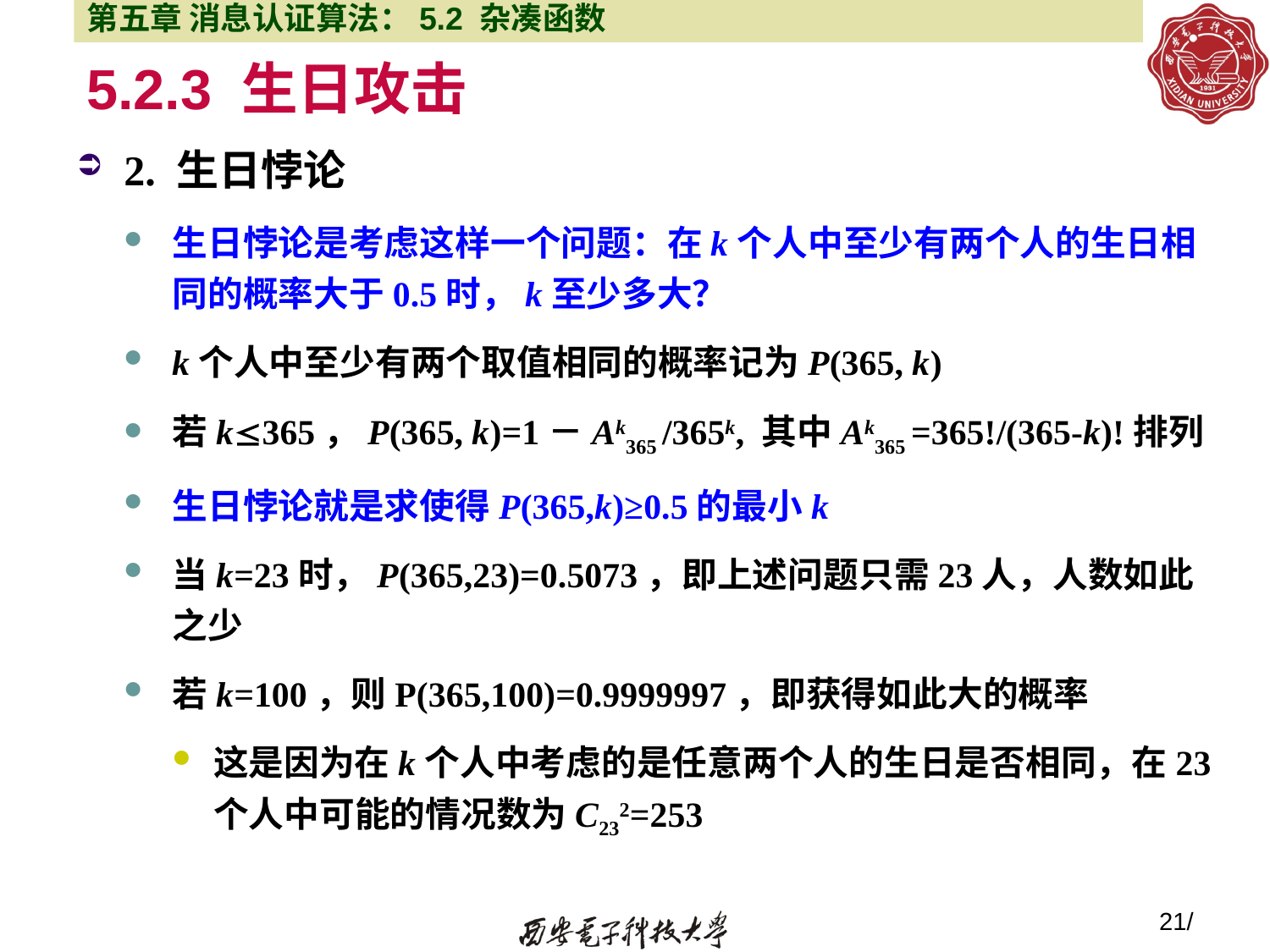

第五章 消息认证算法：5.2 杂凑函数
# 5.2.3 生日攻击
2. 生日悖论
生日悖论是考虑这样一个问题：在k个人中至少有两个人的生日相同的概率大于0.5时，k至少多大？
k个人中至少有两个取值相同的概率记为P(365, k)
若k≤365，P(365, k)=1－Ak365 /365k, 其中Ak365 =365!/(365-k)!排列
生日悖论就是求使得P(365,k)≥0.5的最小k
当k=23时，P(365,23)=0.5073，即上述问题只需23人，人数如此之少
若k=100，则P(365,100)=0.9999997，即获得如此大的概率
这是因为在k个人中考虑的是任意两个人的生日是否相同，在23个人中可能的情况数为C232=253

21/